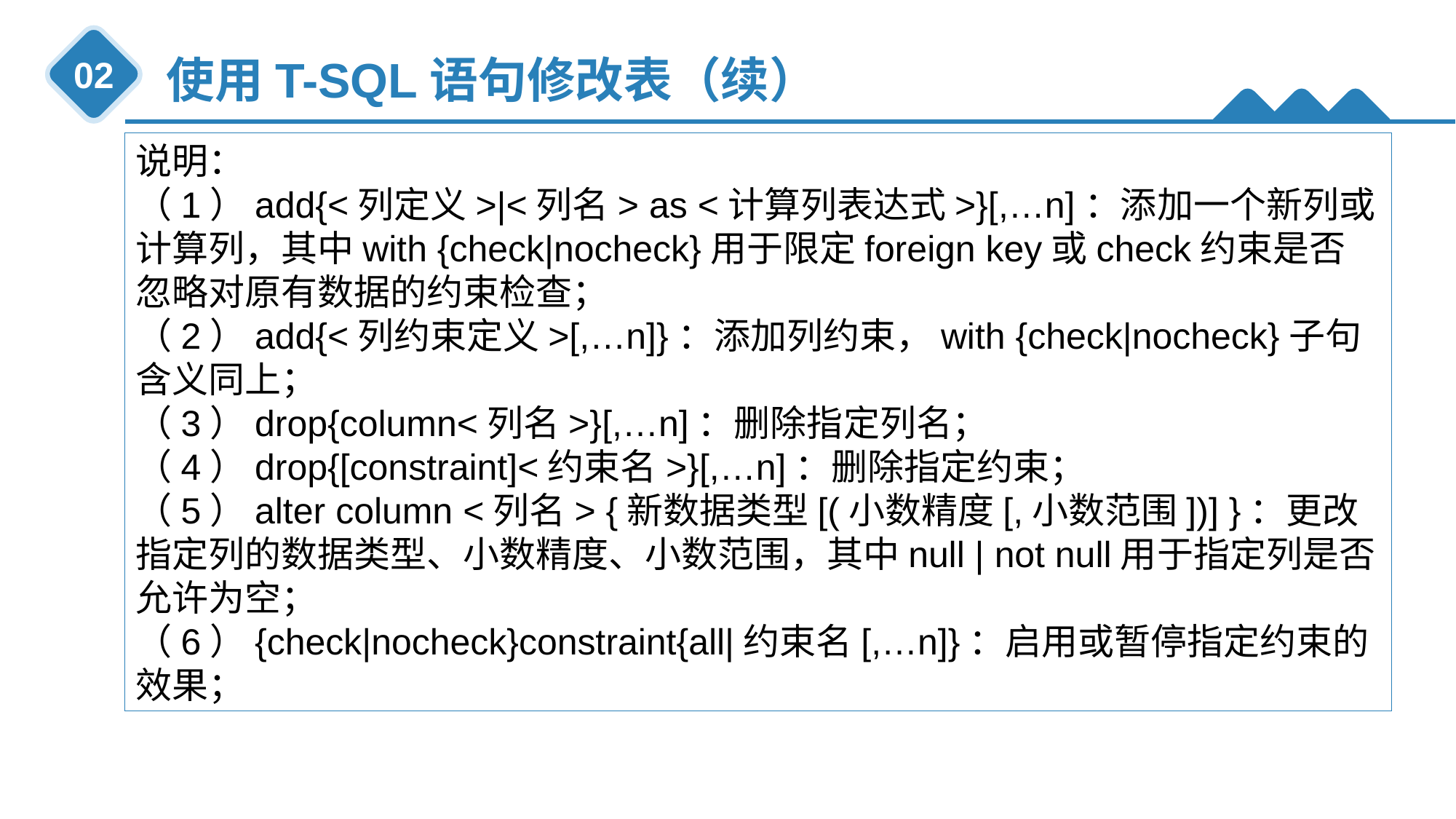

使用T-SQL语句修改表（续）
02
01

说明：
（1）add{<列定义>|<列名> as <计算列表达式>}[,…n]：添加一个新列或计算列，其中with {check|nocheck}用于限定foreign key或check约束是否忽略对原有数据的约束检查；
（2）add{<列约束定义>[,…n]}：添加列约束，with {check|nocheck}子句含义同上；
（3）drop{column<列名>}[,…n]：删除指定列名；
（4）drop{[constraint]<约束名>}[,…n]：删除指定约束；
（5）alter column <列名> {新数据类型[(小数精度[,小数范围])] }：更改指定列的数据类型、小数精度、小数范围，其中null | not null用于指定列是否允许为空；
（6）{check|nocheck}constraint{all|约束名[,…n]}：启用或暂停指定约束的效果；